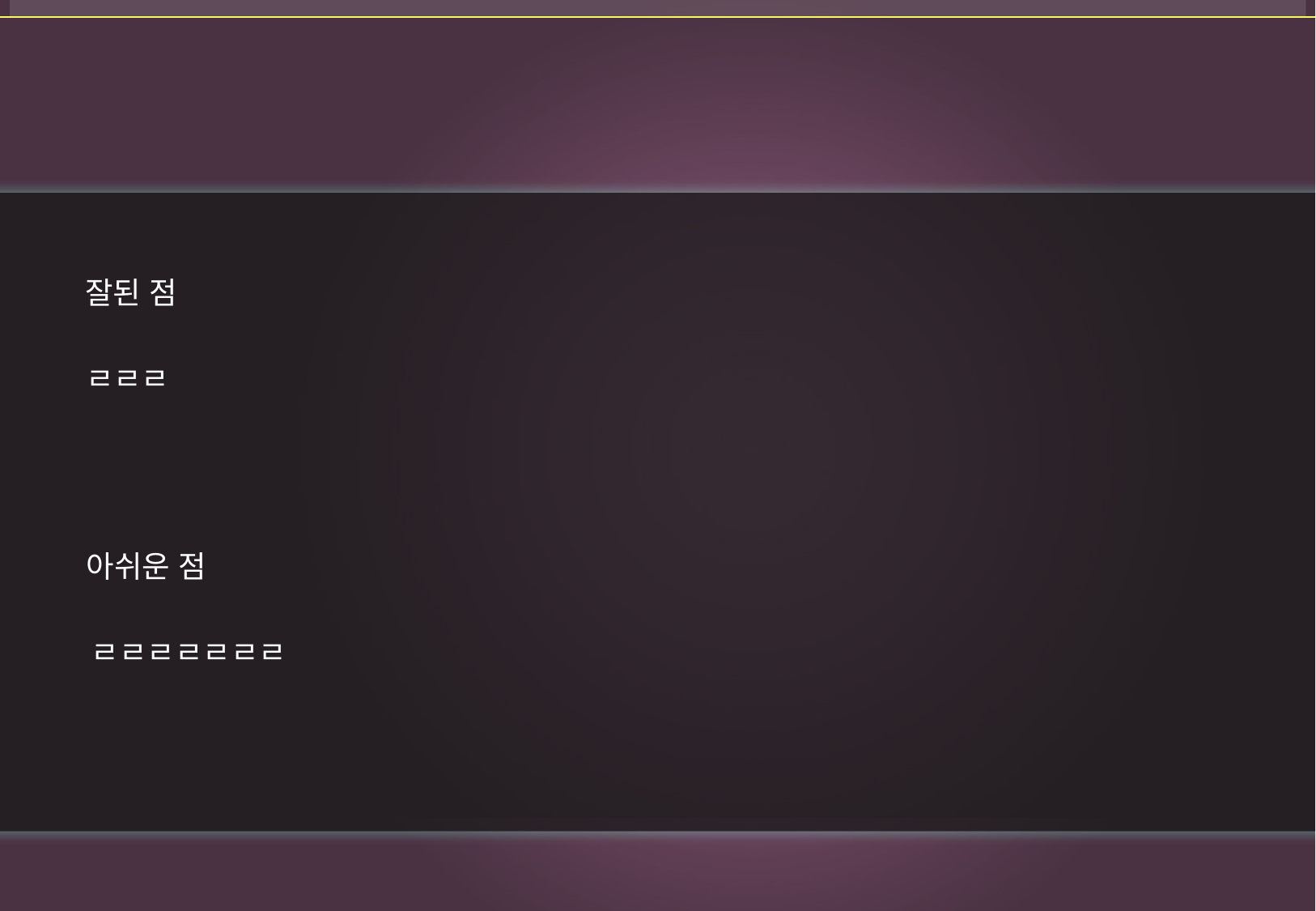

잘된 점 & 아쉬운 점
잘된 점

ㄹㄹㄹ
아쉬운 점

ㄹㄹㄹㄹㄹㄹㄹ